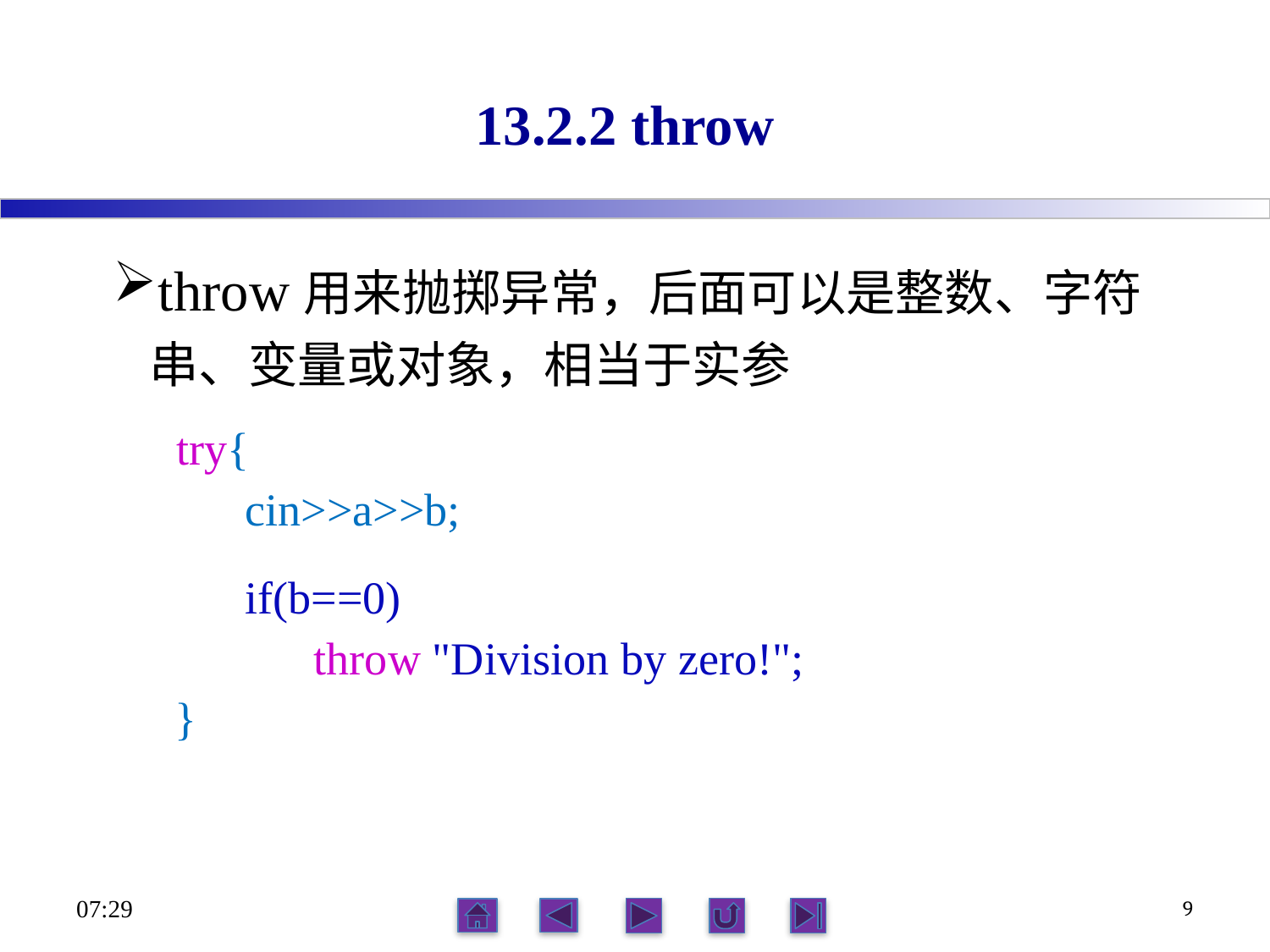

# 13.2.2 throw
throw用来抛掷异常，后面可以是整数、字符串、变量或对象，相当于实参
try{
      cin>>a>>b;
      if(b==0)
            throw "Division by zero!";
}
07:29
9